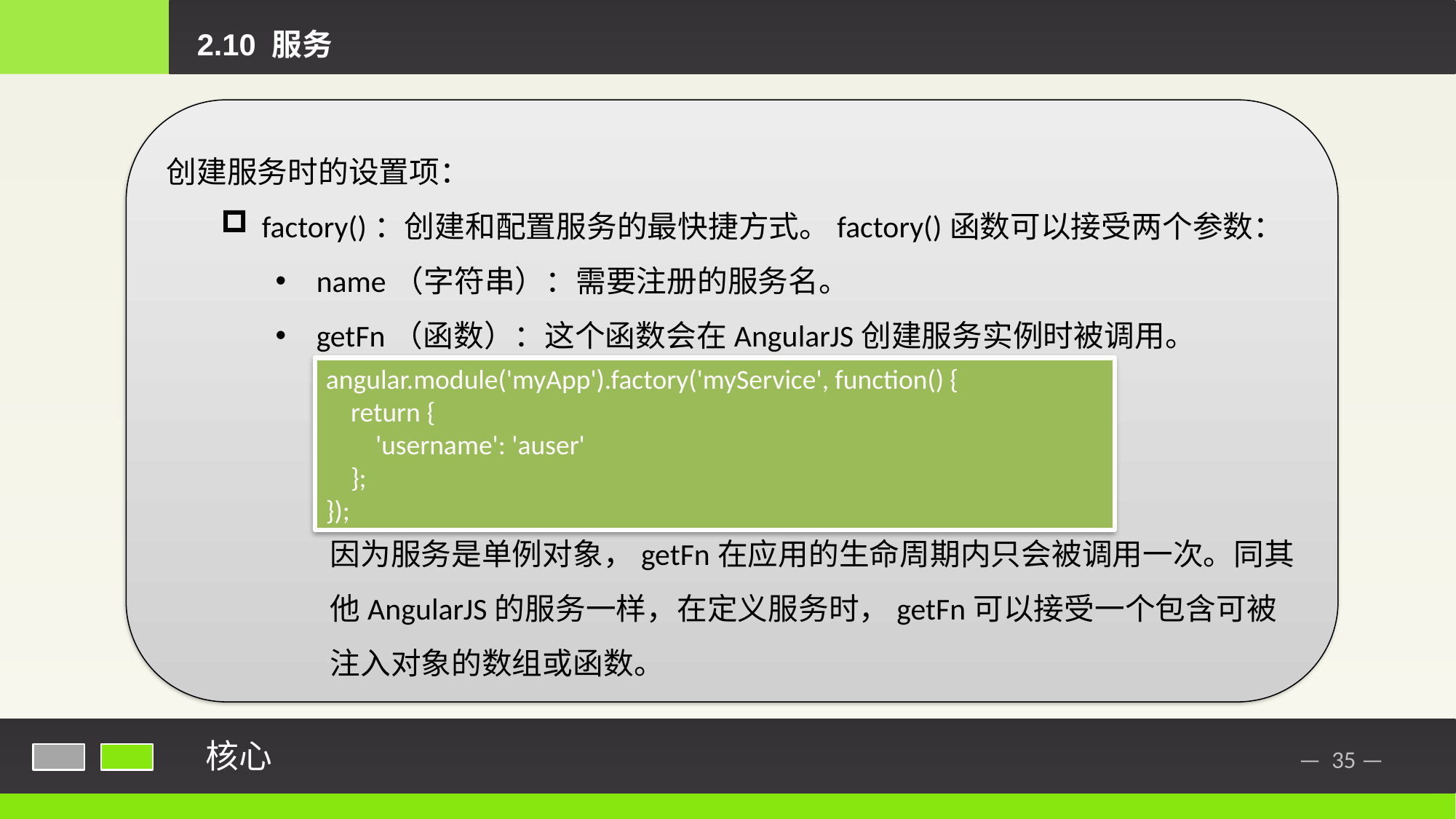

2.10 服务
创建服务时的设置项：
factory()：创建和配置服务的最快捷方式。factory()函数可以接受两个参数：
name（字符串）：需要注册的服务名。
getFn（函数）：这个函数会在AngularJS创建服务实例时被调用。

因为服务是单例对象，getFn在应用的生命周期内只会被调用一次。同其他AngularJS的服务一样，在定义服务时，getFn可以接受一个包含可被注入对象的数组或函数。

angular.module('myApp').factory('myService', function() {
    return {
        'username': 'auser'
    };
});